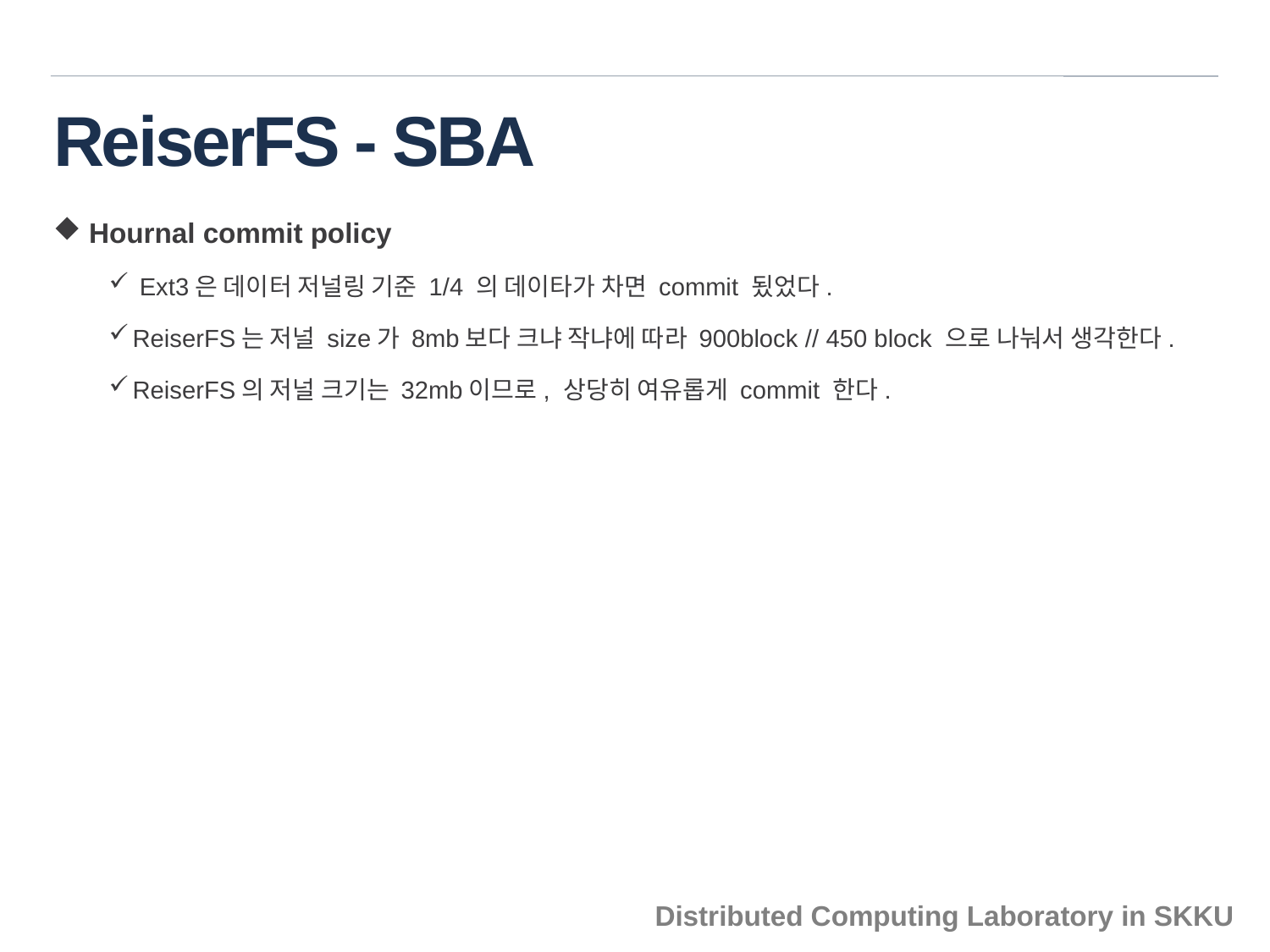

# ReiserFS - SBA
 Hournal commit policy
 Ext3은 데이터 저널링 기준 1/4 의 데이타가 차면 commit 됬었다.
ReiserFS는 저널 size가 8mb보다 크냐 작냐에 따라 900block // 450 block 으로 나눠서 생각한다.
ReiserFS의 저널 크기는 32mb이므로, 상당히 여유롭게 commit 한다.

Distributed Computing Laboratory in SKKU